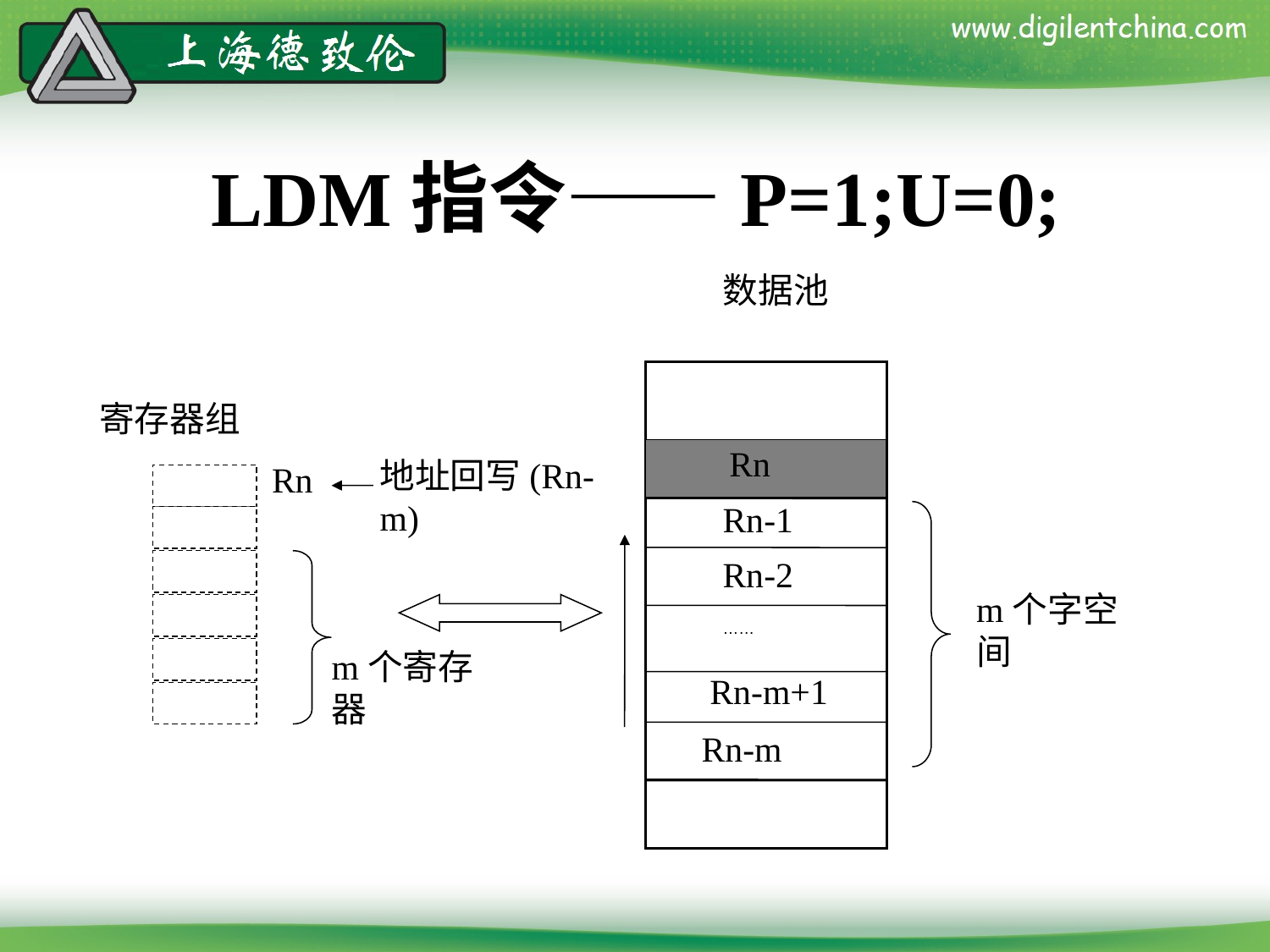

# LDM指令——P=1;U=0;

数据池

寄存器组

Rn
地址回写(Rn-m)
Rn

Rn-1

Rn-2
m个字空间

……

m个寄存器
Rn-m+1

Rn-m